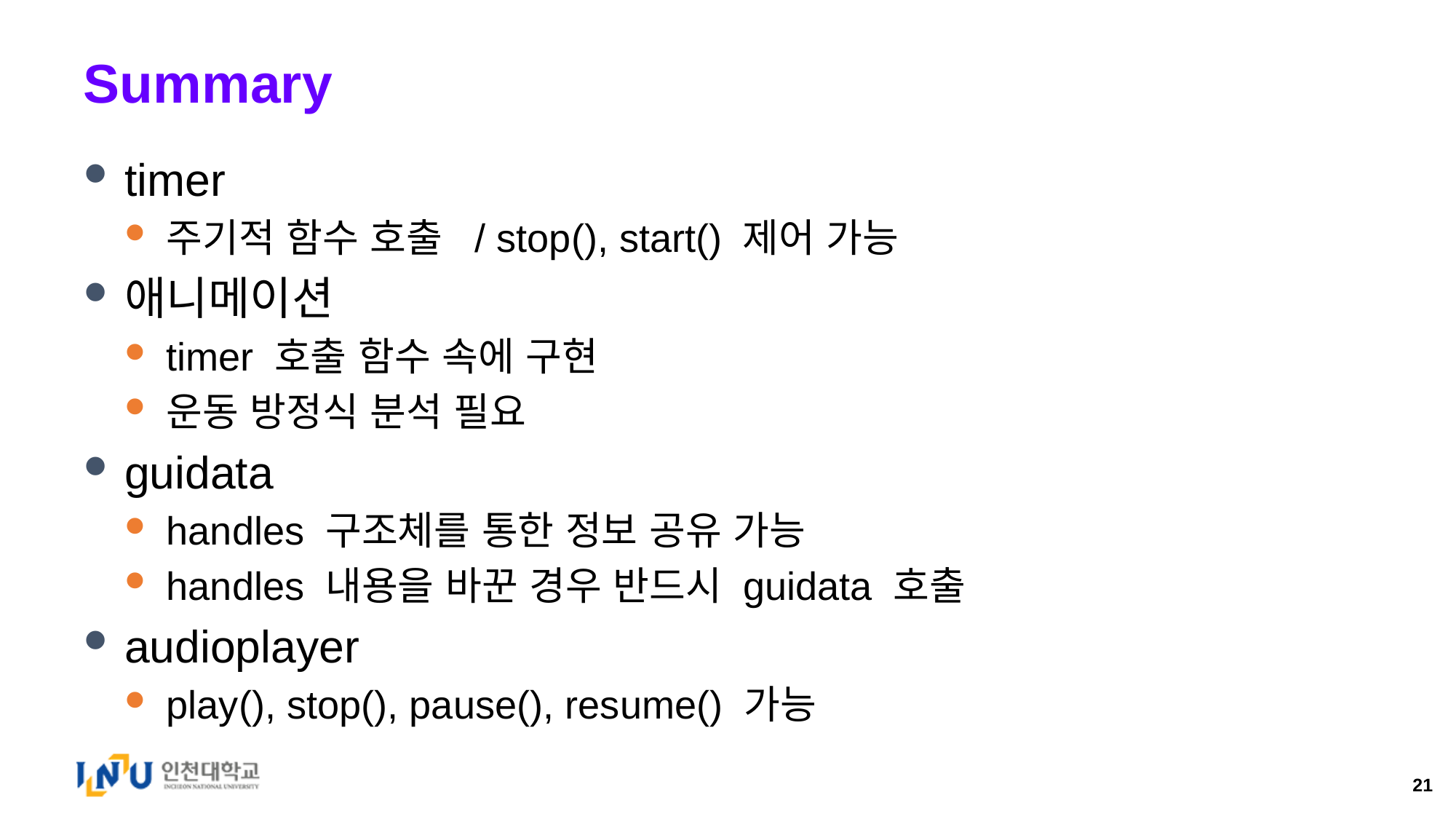

# Summary
timer
주기적 함수 호출  / stop(), start() 제어 가능
애니메이션
timer 호출 함수 속에 구현
운동 방정식 분석 필요
guidata
handles 구조체를 통한 정보 공유 가능
handles 내용을 바꾼 경우 반드시 guidata 호출
audioplayer
play(), stop(), pause(), resume() 가능
21